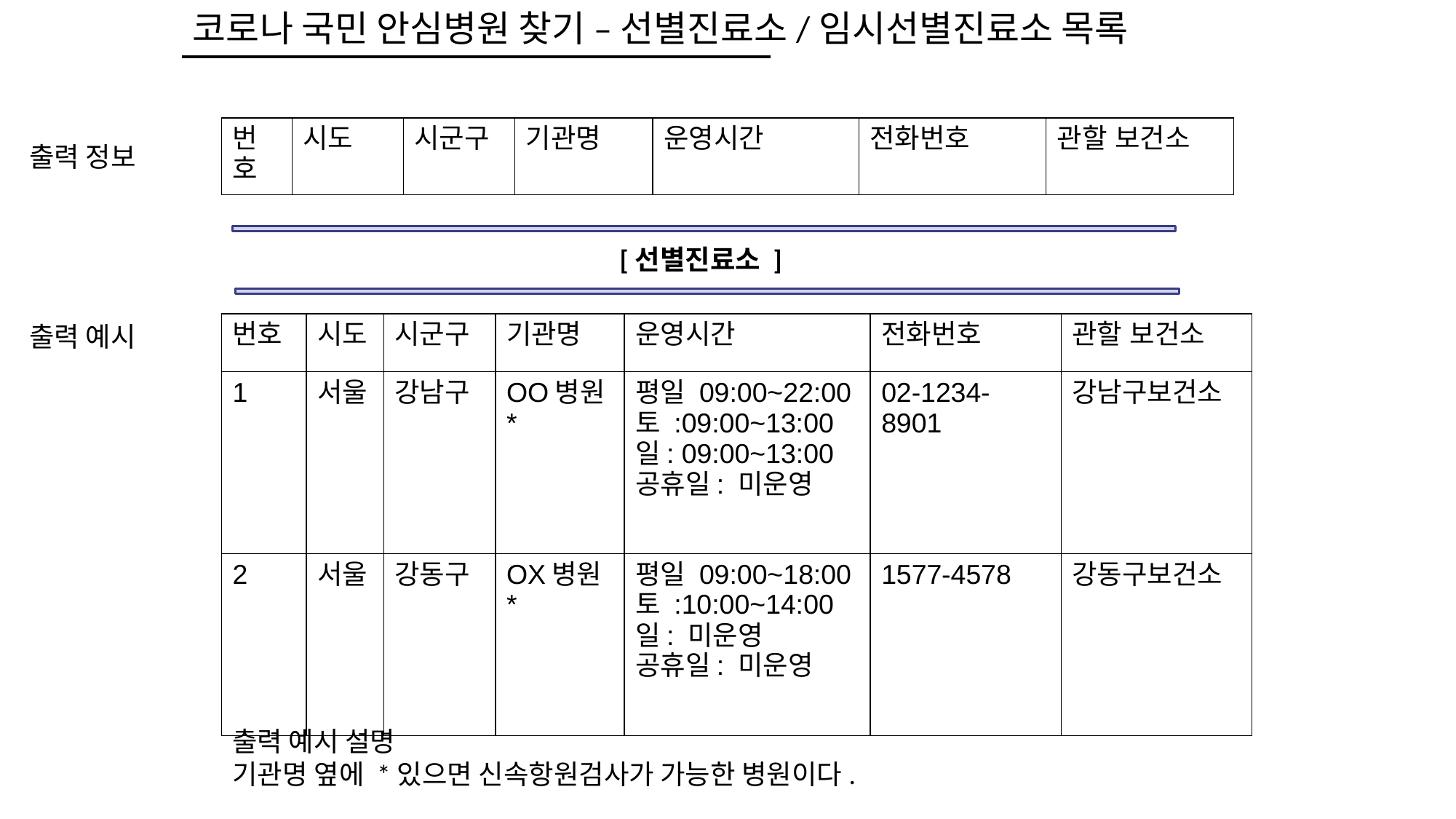

코로나 국민 안심병원 찾기 – 선별진료소/임시선별진료소 목록

| 번호 | 시도 | 시군구 | 기관명 | 운영시간 | 전화번호 | 관할 보건소 |
| --- | --- | --- | --- | --- | --- | --- |
출력 정보

[선별진료소 ]

출력 예시
| 번호 | 시도 | 시군구 | 기관명 | 운영시간 | 전화번호 | 관할 보건소 |
| --- | --- | --- | --- | --- | --- | --- |
| 1 | 서울 | 강남구 | OO병원\* | 평일 09:00~22:00 토 :09:00~13:00 일: 09:00~13:00 공휴일: 미운영 | 02-1234-8901 | 강남구보건소 |
| 2 | 서울 | 강동구 | OX병원\* | 평일 09:00~18:00 토 :10:00~14:00 일: 미운영 공휴일: 미운영 | 1577-4578 | 강동구보건소 |
출력 예시 설명
기관명 옆에 *있으면 신속항원검사가 가능한 병원이다.